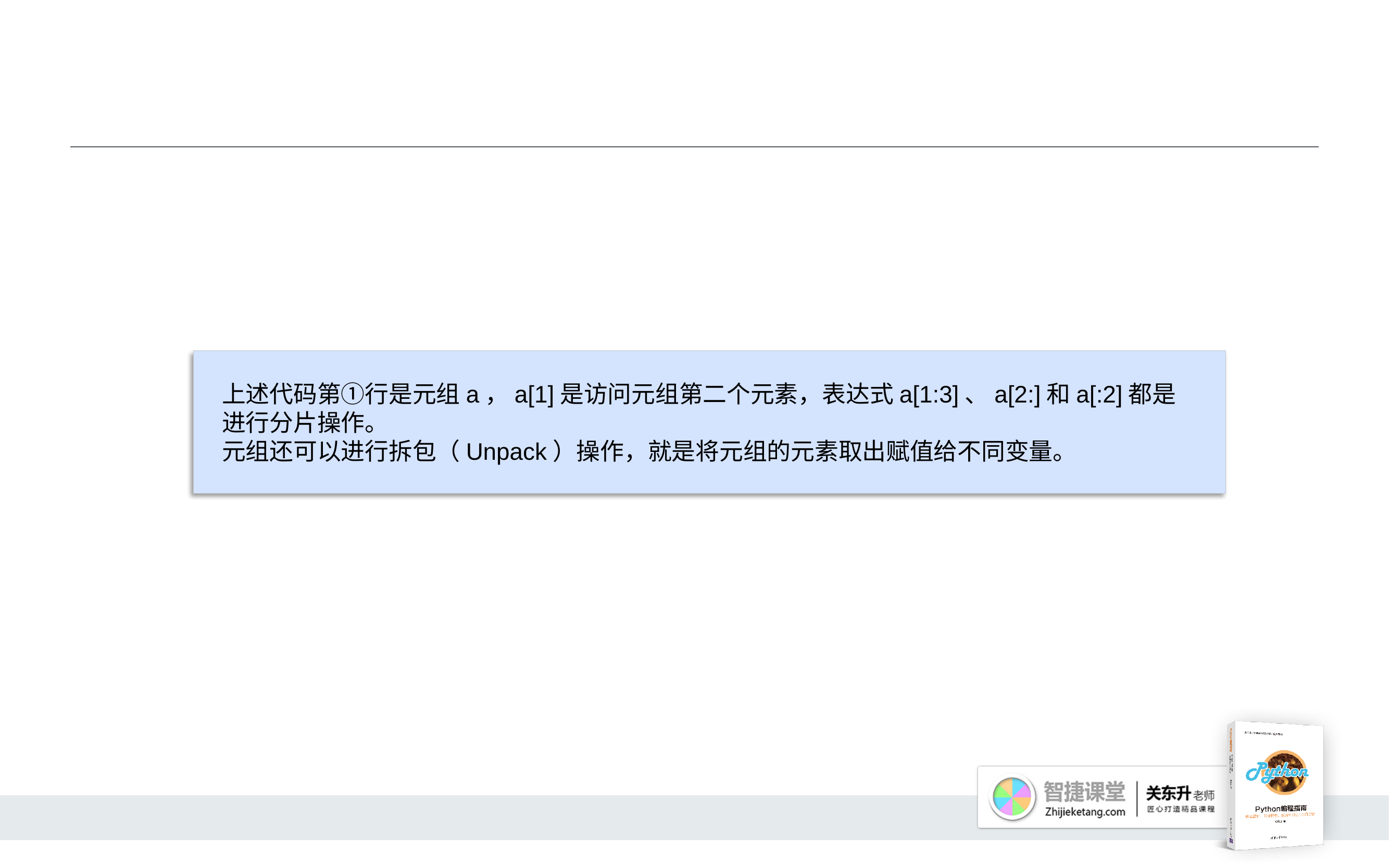

#
上述代码第①行是元组a，a[1]是访问元组第二个元素，表达式a[1:3]、a[2:]和a[:2]都是进行分片操作。
元组还可以进行拆包（Unpack）操作，就是将元组的元素取出赋值给不同变量。